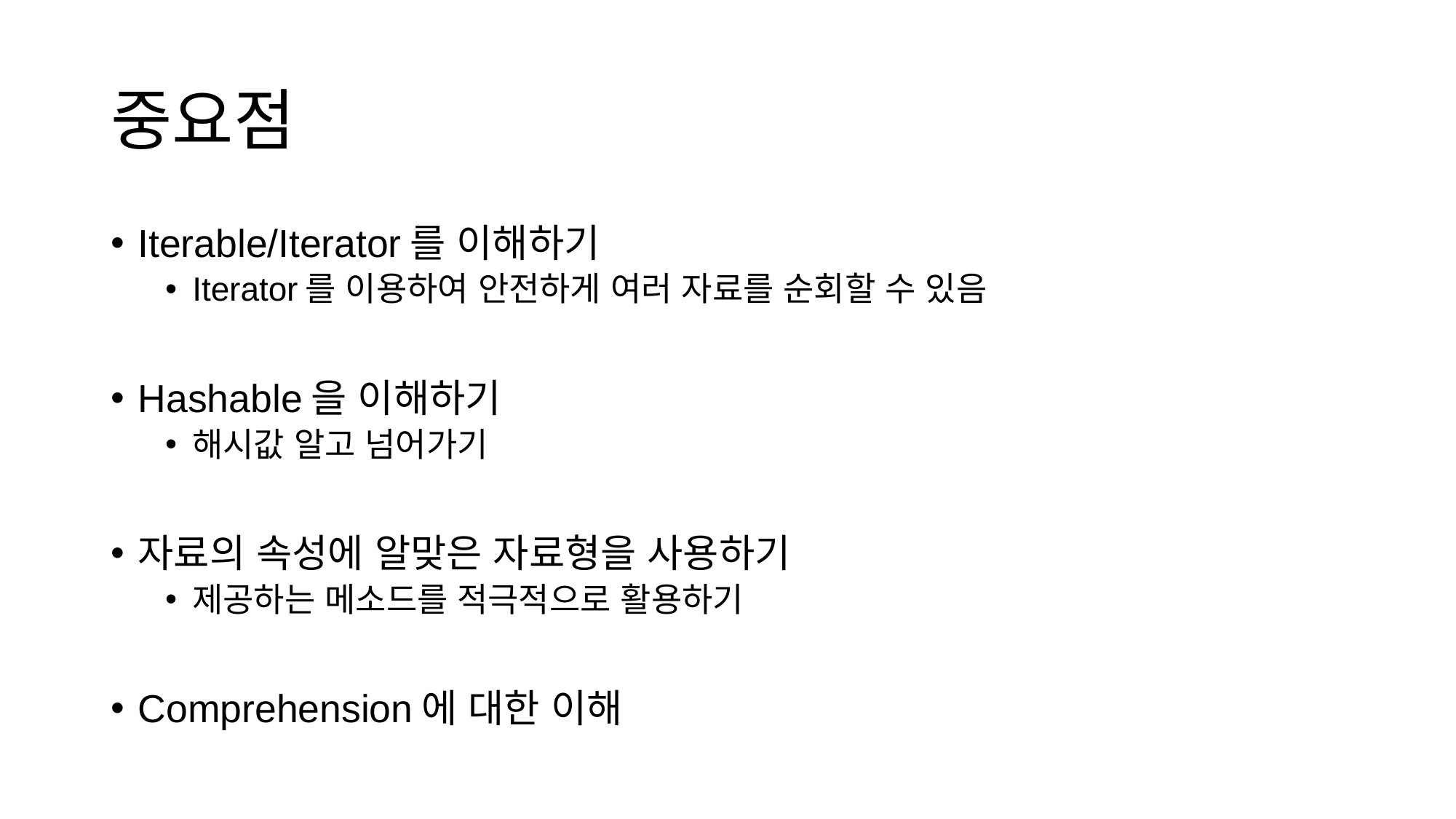

# 중요점
Iterable/Iterator를 이해하기
Iterator를 이용하여 안전하게 여러 자료를 순회할 수 있음

Hashable을 이해하기
해시값 알고 넘어가기

자료의 속성에 알맞은 자료형을 사용하기
제공하는 메소드를 적극적으로 활용하기

Comprehension에 대한 이해